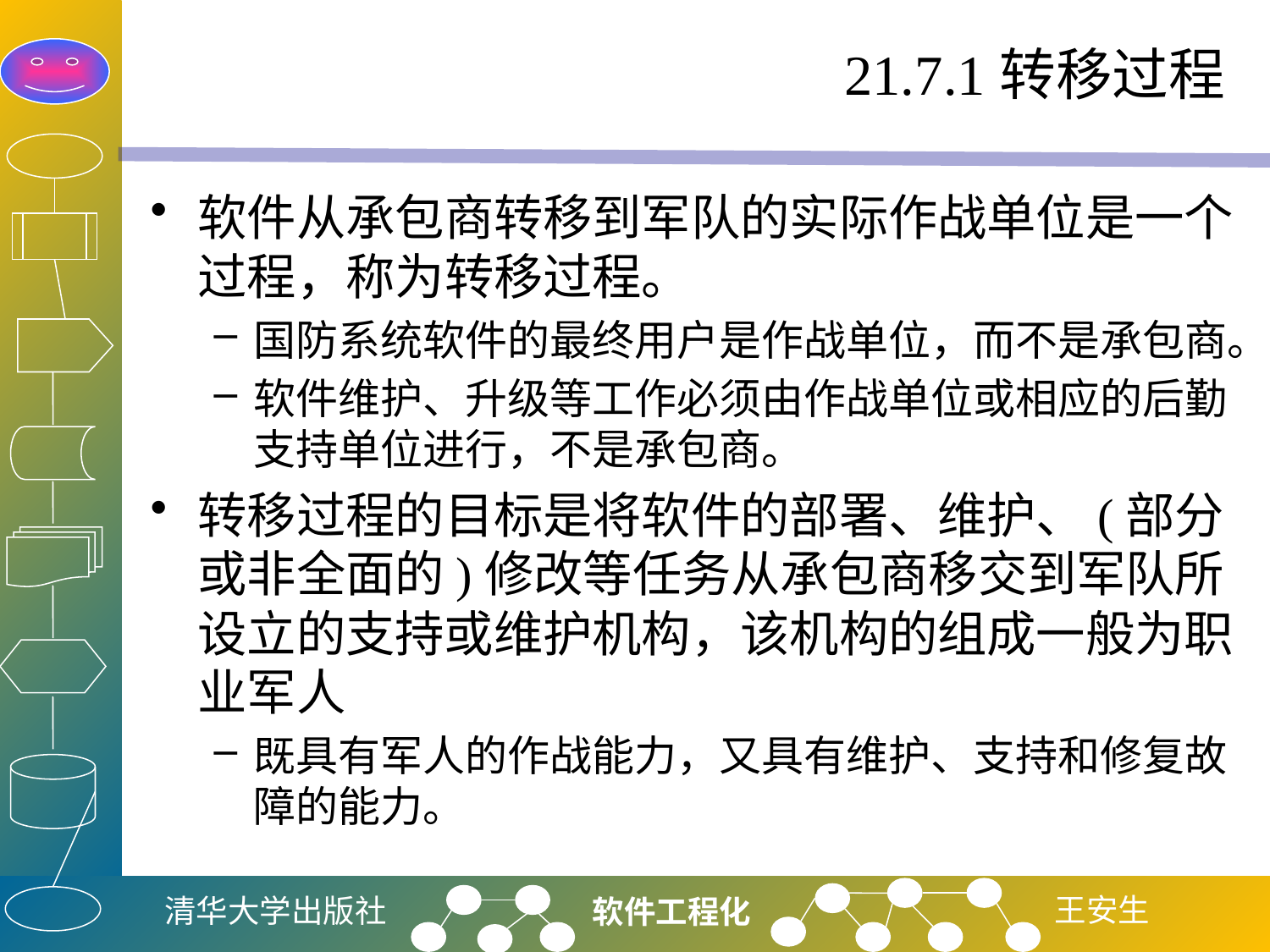

# 21.7.1转移过程
软件从承包商转移到军队的实际作战单位是一个过程，称为转移过程。
国防系统软件的最终用户是作战单位，而不是承包商。
软件维护、升级等工作必须由作战单位或相应的后勤支持单位进行，不是承包商。
转移过程的目标是将软件的部署、维护、(部分或非全面的)修改等任务从承包商移交到军队所设立的支持或维护机构，该机构的组成一般为职业军人
既具有军人的作战能力，又具有维护、支持和修复故障的能力。